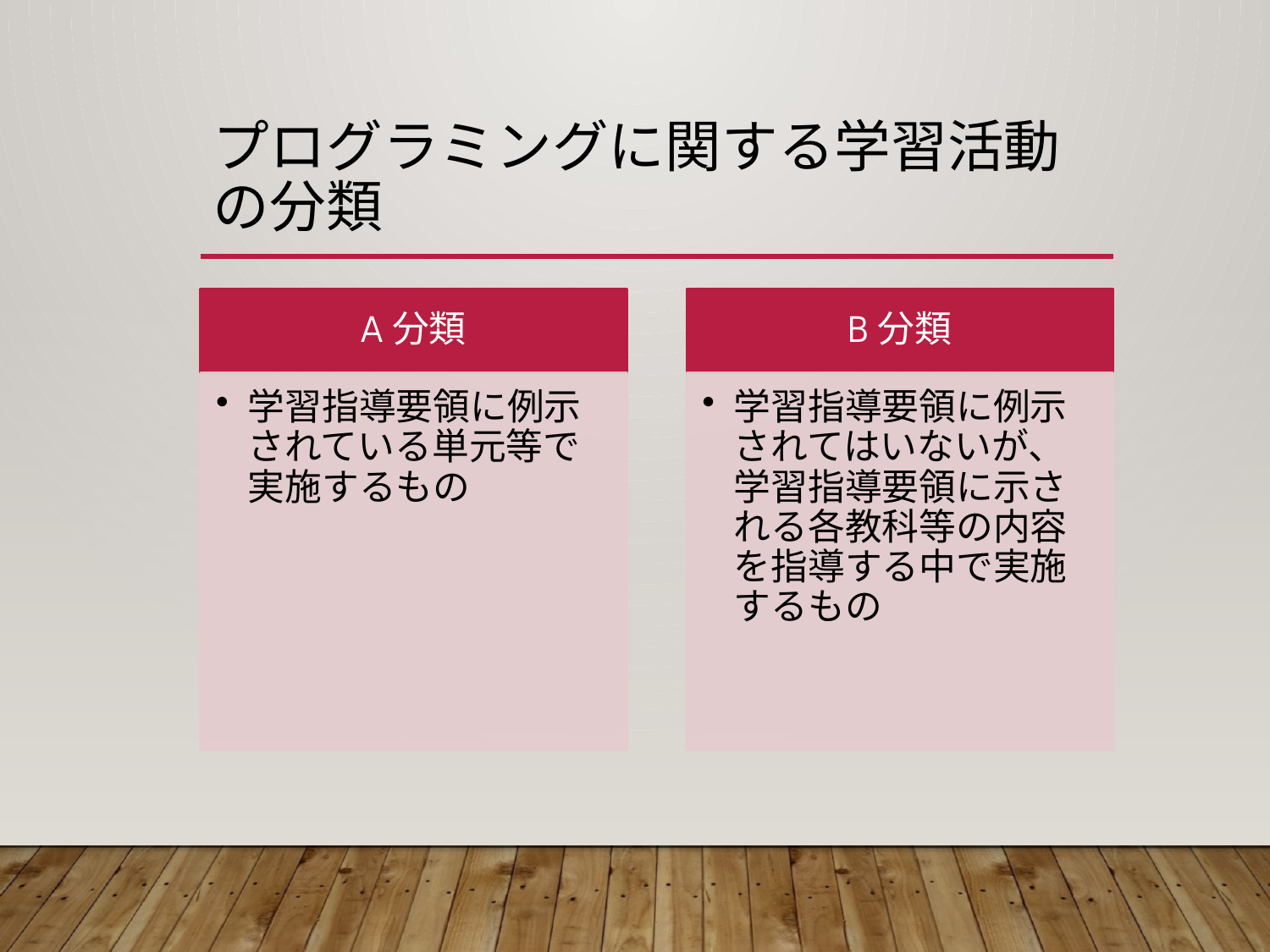

# プログラミングに関する学習活動の分類
A分類
学習指導要領に例示されている単元等で実施するもの
B分類
学習指導要領に例示されてはいないが、学習指導要領に示される各教科等の内容を指導する中で実施するもの